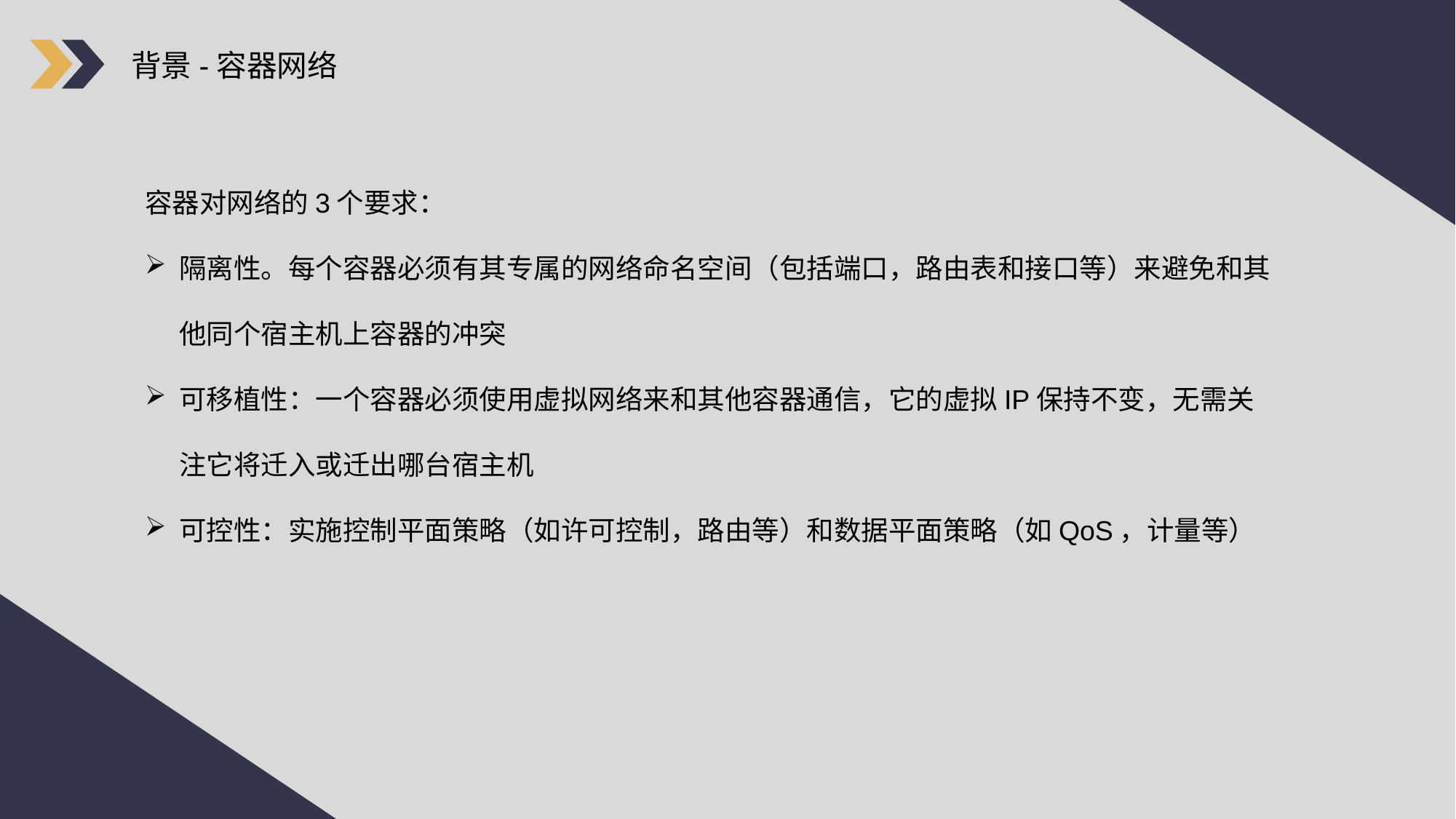

背景-容器网络
容器对网络的3个要求：
隔离性。每个容器必须有其专属的网络命名空间（包括端口，路由表和接口等）来避免和其他同个宿主机上容器的冲突
可移植性：一个容器必须使用虚拟网络来和其他容器通信，它的虚拟IP保持不变，无需关注它将迁入或迁出哪台宿主机
可控性：实施控制平面策略（如许可控制，路由等）和数据平面策略（如QoS，计量等）